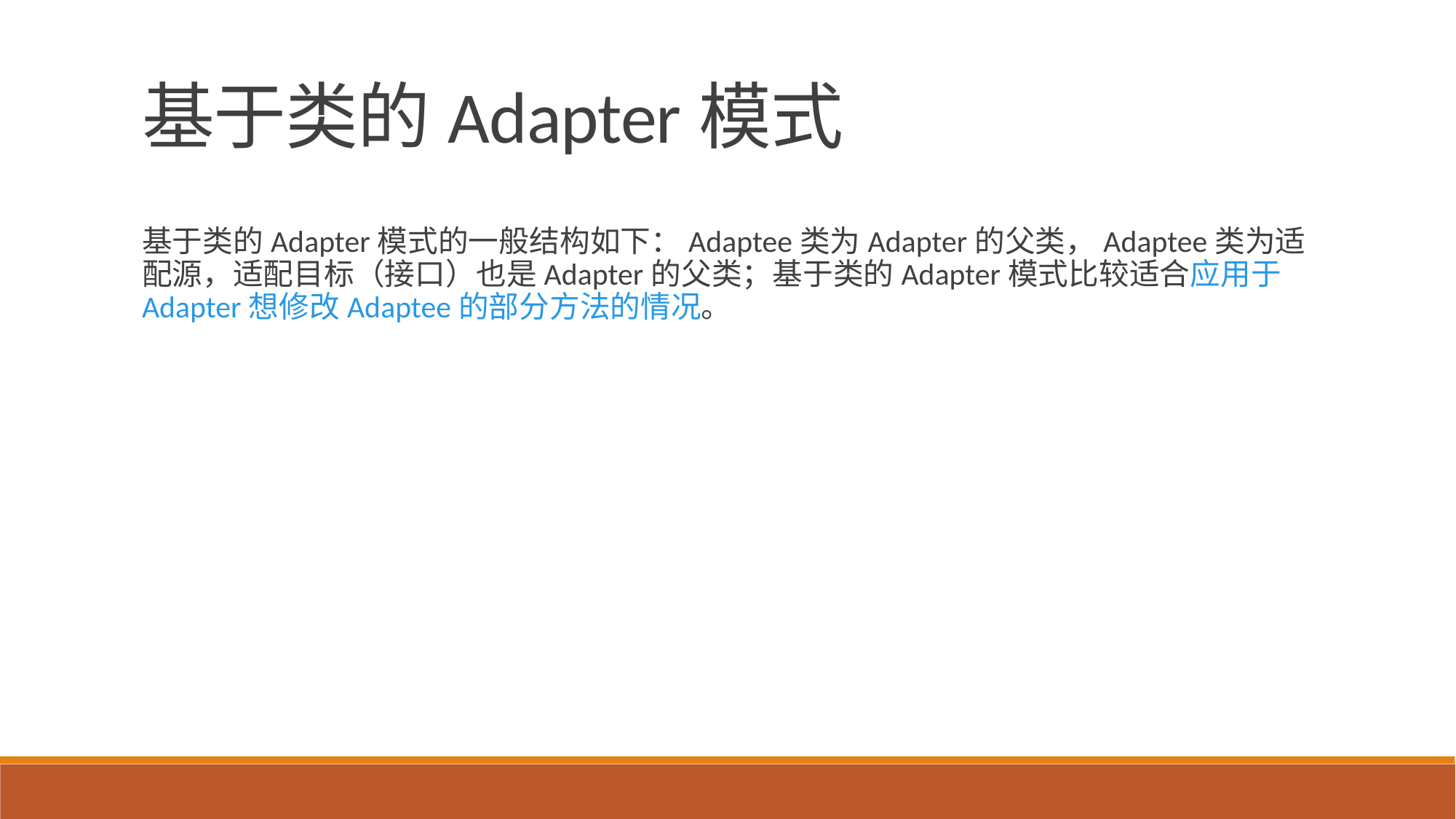

基于类的Adapter模式
基于类的Adapter模式的一般结构如下：Adaptee类为Adapter的父类，Adaptee类为适配源，适配目标（接口）也是Adapter的父类；基于类的Adapter模式比较适合应用于Adapter想修改Adaptee的部分方法的情况。